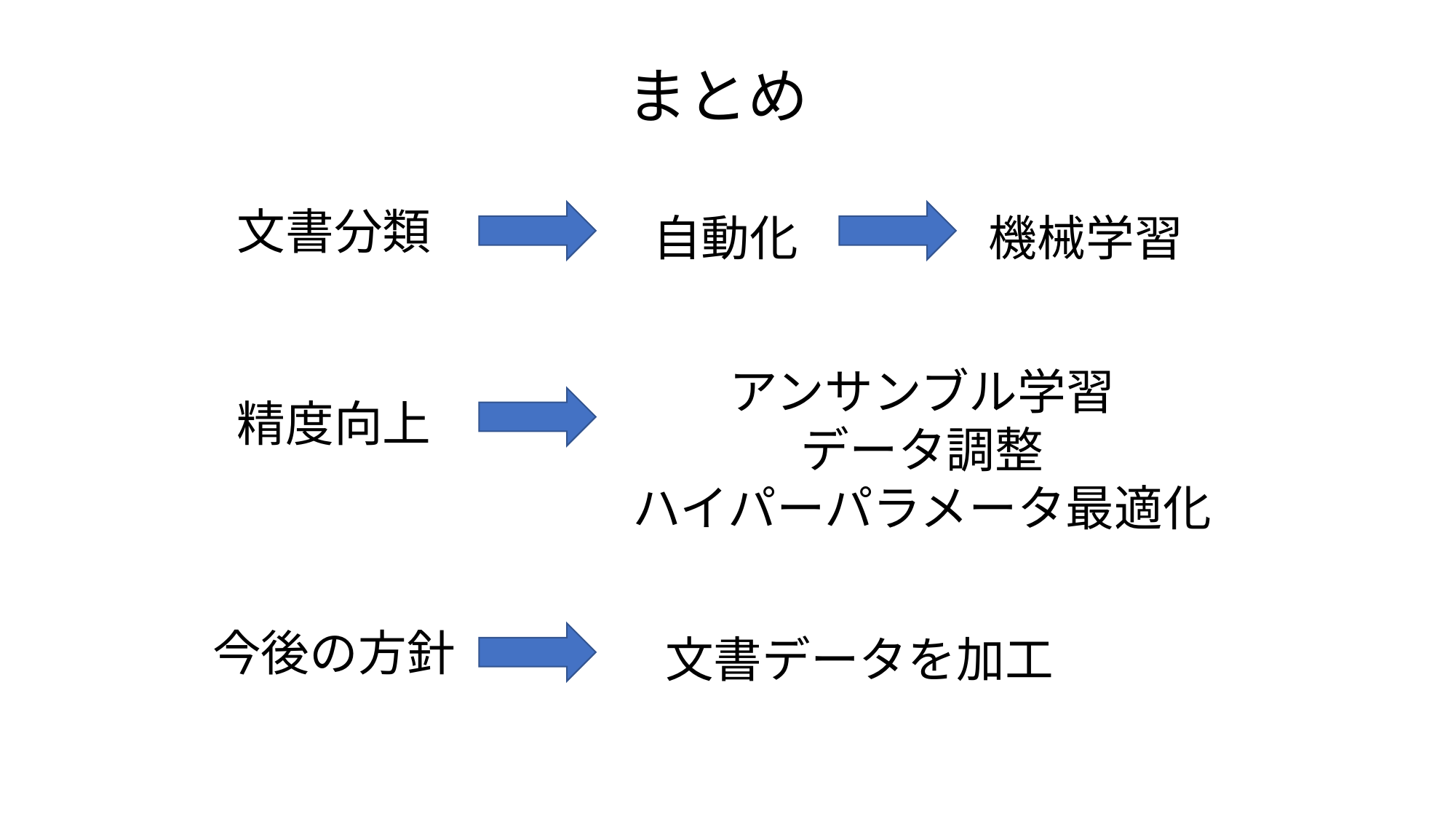

まとめ
文書分類

自動化

機械学習
アンサンブル学習
データ調整
ハイパーパラメータ最適化
精度向上

今後の方針

文書データを加工